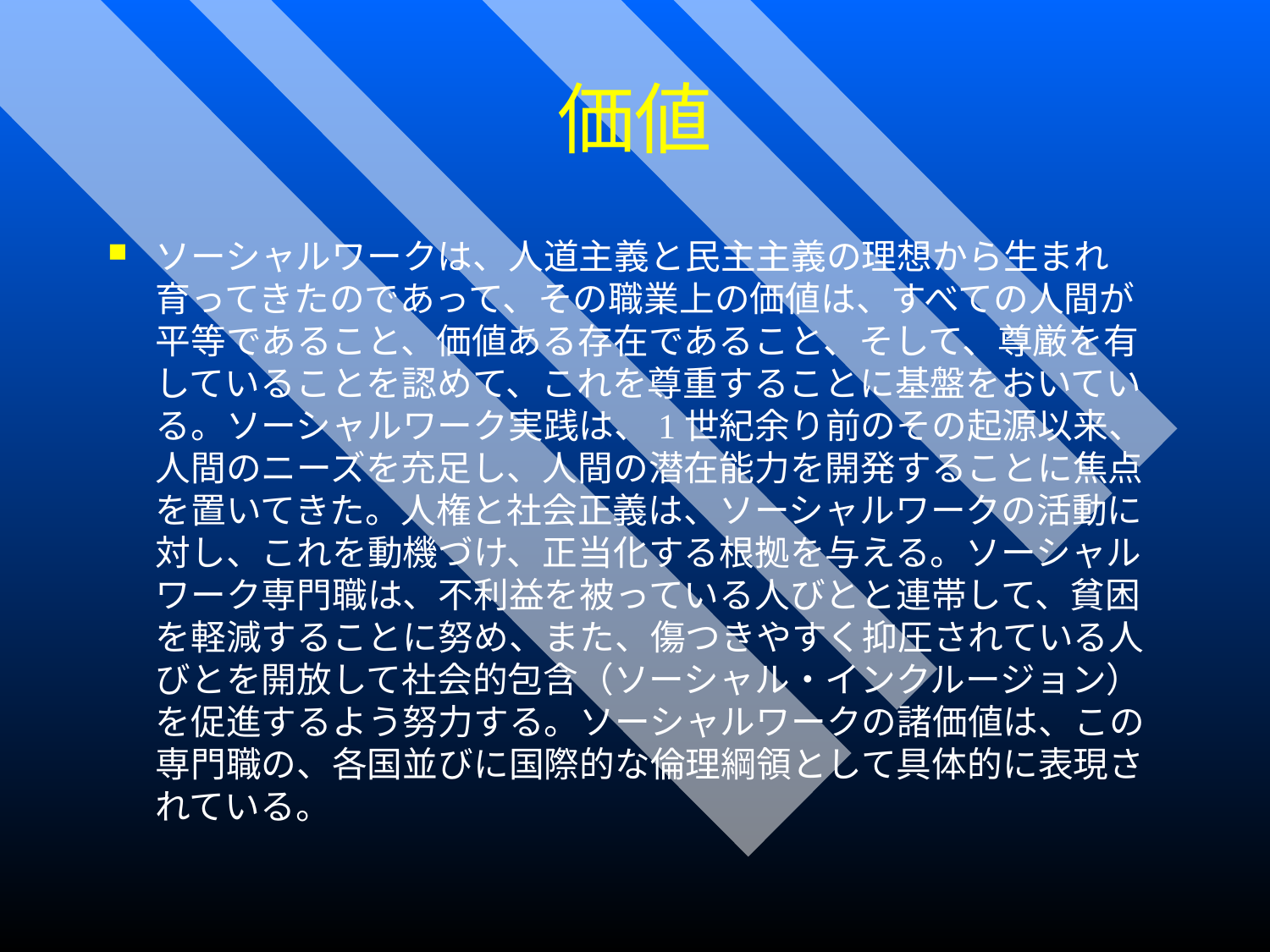

価値
ソーシャルワークは、人道主義と民主主義の理想から生まれ育ってきたのであって、その職業上の価値は、すべての人間が平等であること、価値ある存在であること、そして、尊厳を有していることを認めて、これを尊重することに基盤をおいている。ソーシャルワーク実践は、1世紀余り前のその起源以来、人間のニーズを充足し、人間の潜在能力を開発することに焦点を置いてきた。人権と社会正義は、ソーシャルワークの活動に対し、これを動機づけ、正当化する根拠を与える。ソーシャルワーク専門職は、不利益を被っている人びとと連帯して、貧困を軽減することに努め、また、傷つきやすく抑圧されている人びとを開放して社会的包含（ソーシャル・インクルージョン）を促進するよう努力する。ソーシャルワークの諸価値は、この専門職の、各国並びに国際的な倫理綱領として具体的に表現されている。